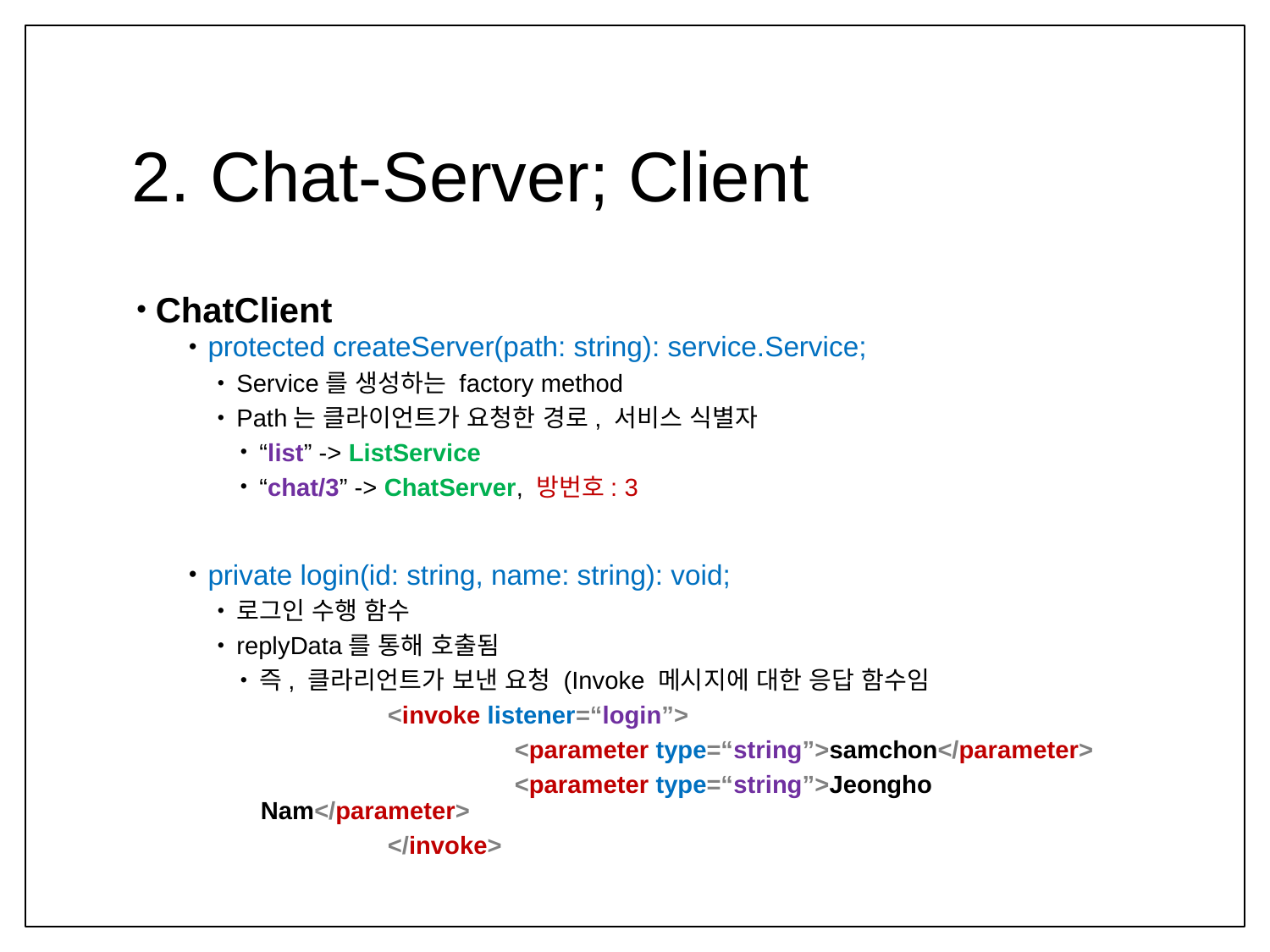

# 2. Chat-Server; Client
ChatClient
protected createServer(path: string): service.Service;
Service를 생성하는 factory method
Path는 클라이언트가 요청한 경로, 서비스 식별자
“list” -> ListService
“chat/3” -> ChatServer, 방번호: 3

private login(id: string, name: string): void;
로그인 수행 함수
replyData를 통해 호출됨
즉, 클라리언트가 보낸 요청 (Invoke 메시지에 대한 응답 함수임
	<invoke listener=“login”>
		<parameter type=“string”>samchon</parameter>
		<parameter type=“string”>Jeongho Nam</parameter>
	</invoke>